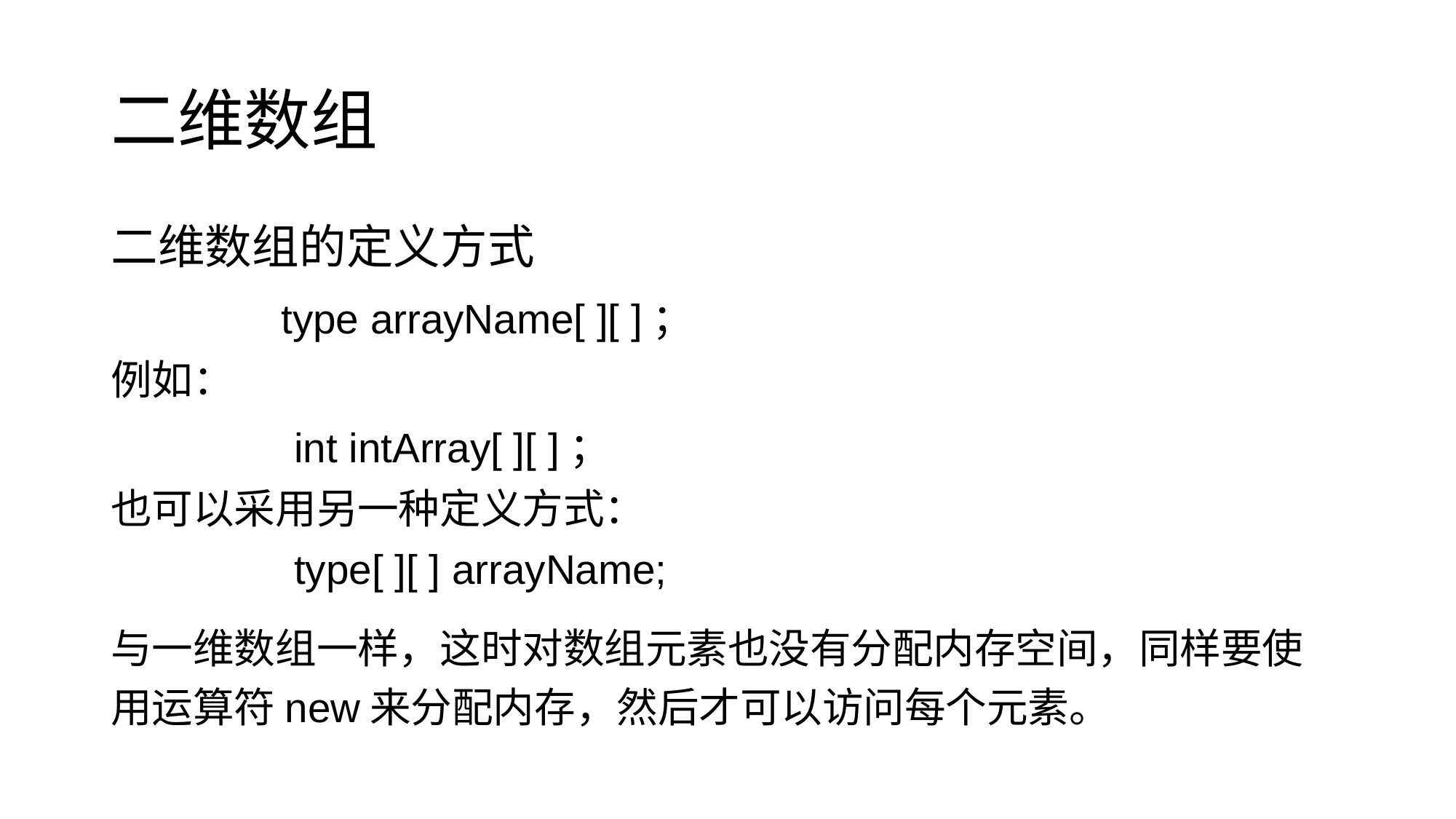

# 二维数组
二维数组的定义方式
             type arrayName[ ][ ]；
例如：
                int intArray[ ][ ]；
也可以采用另一种定义方式：
                type[ ][ ] arrayName;
与一维数组一样，这时对数组元素也没有分配内存空间，同样要使用运算符new来分配内存，然后才可以访问每个元素。